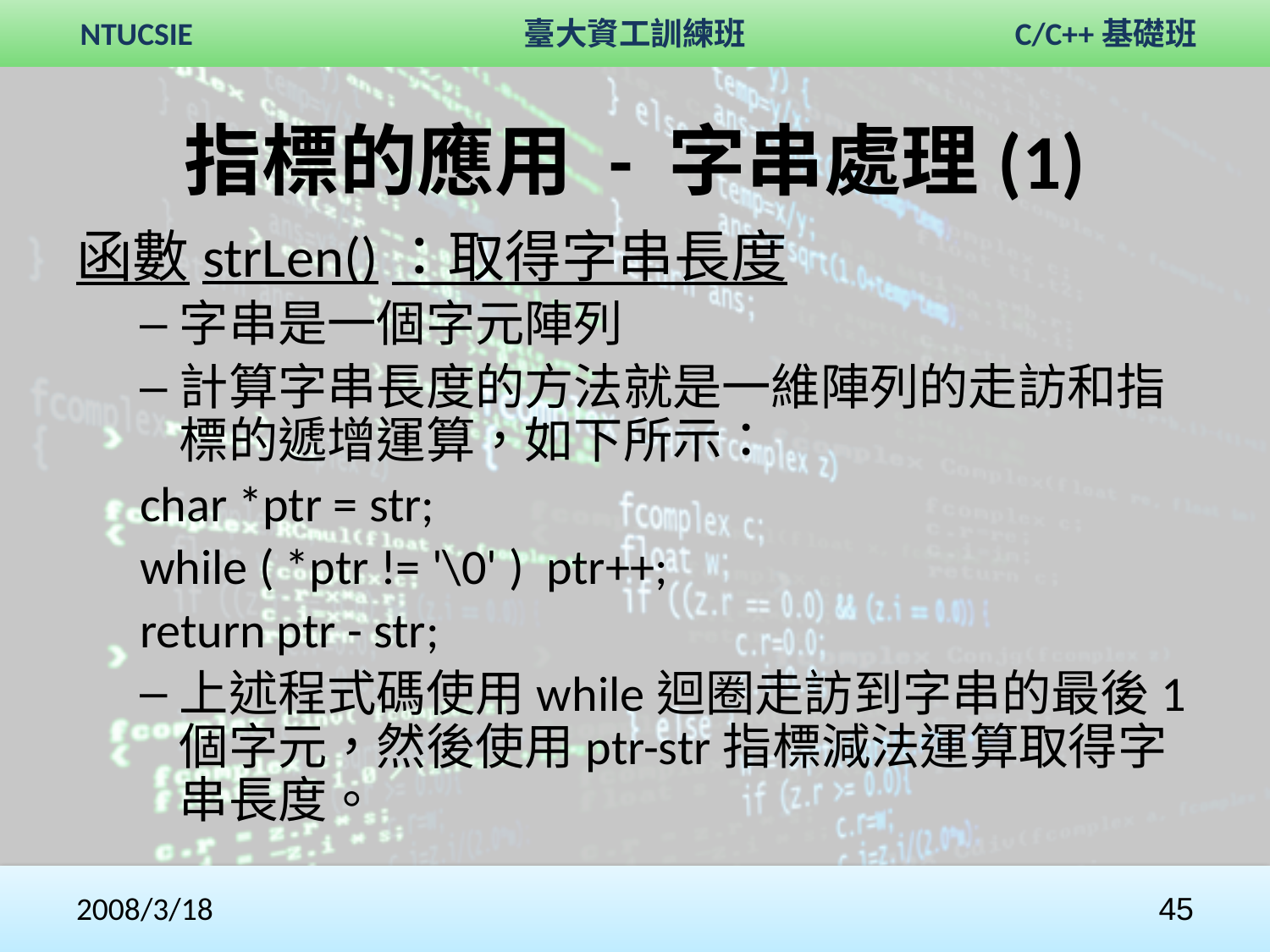

# 指標的應用 - 字串處理(1)
函數strLen()：取得字串長度
字串是一個字元陣列
計算字串長度的方法就是一維陣列的走訪和指標的遞增運算，如下所示：
char *ptr = str;
while ( *ptr != '\0' )  ptr++;
return ptr - str;
上述程式碼使用while迴圈走訪到字串的最後1個字元，然後使用ptr-str指標減法運算取得字串長度。
2008/3/18
45